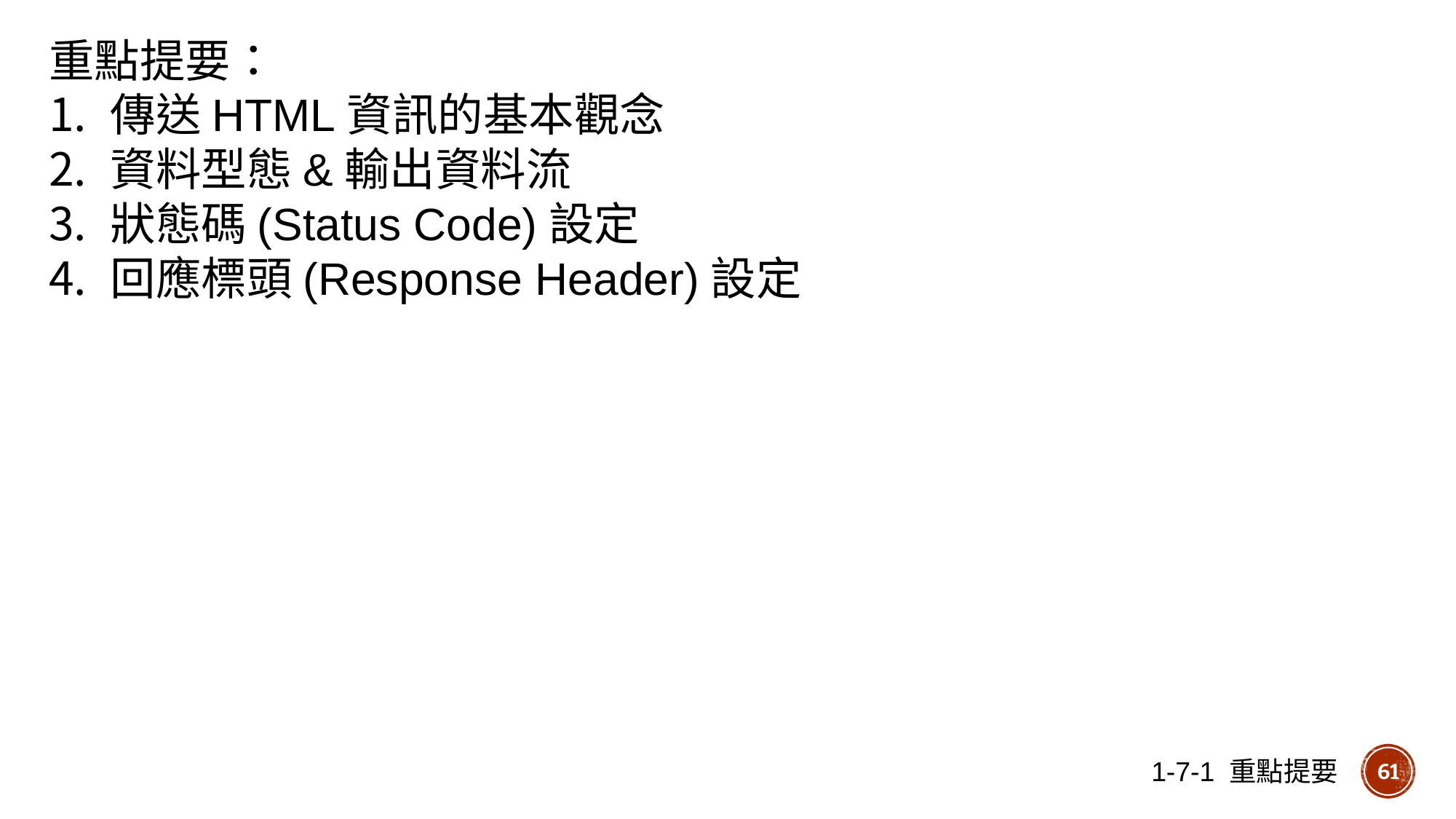

重點提要：
傳送HTML資訊的基本觀念
資料型態&輸出資料流
狀態碼(Status Code)設定
回應標頭(Response Header)設定

1-7-1 重點提要
61